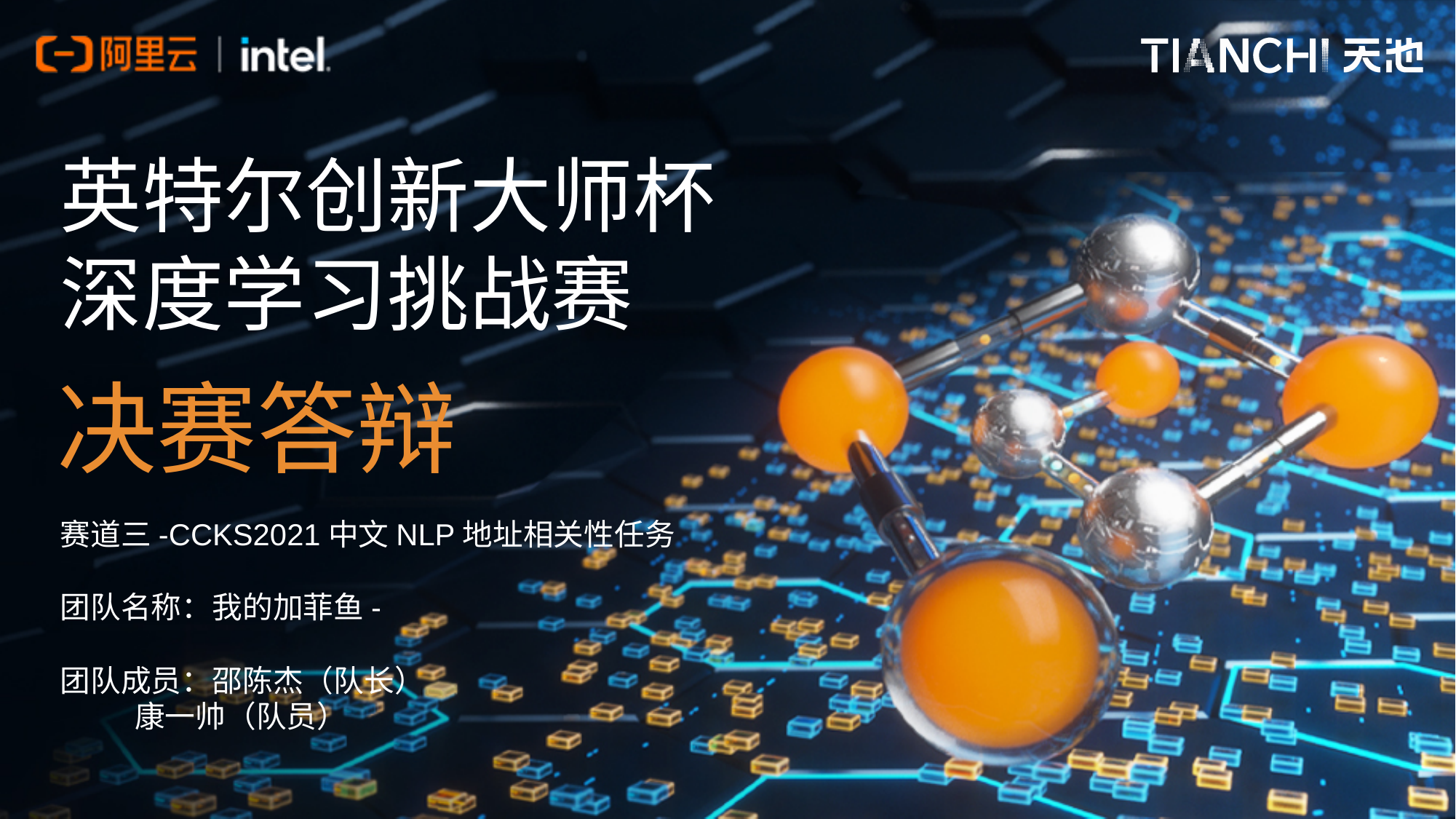

赛道三-CCKS2021中文NLP地址相关性任务

团队名称：我的加菲鱼-

团队成员：邵陈杰（队长）
          康一帅（队员）